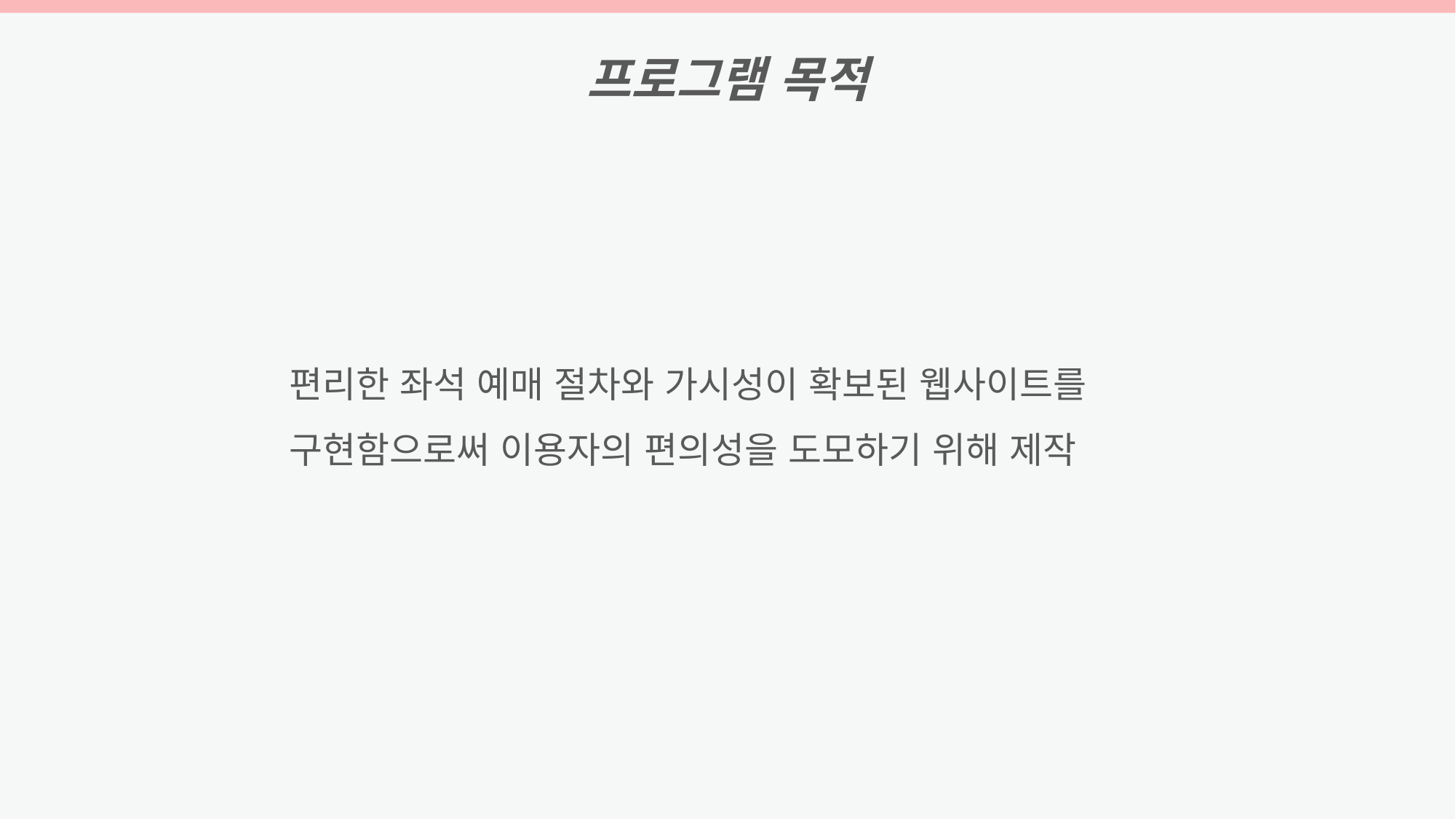

프로그램 목적
편리한 좌석 예매 절차와 가시성이 확보된 웹사이트를 구현함으로써 이용자의 편의성을 도모하기 위해 제작